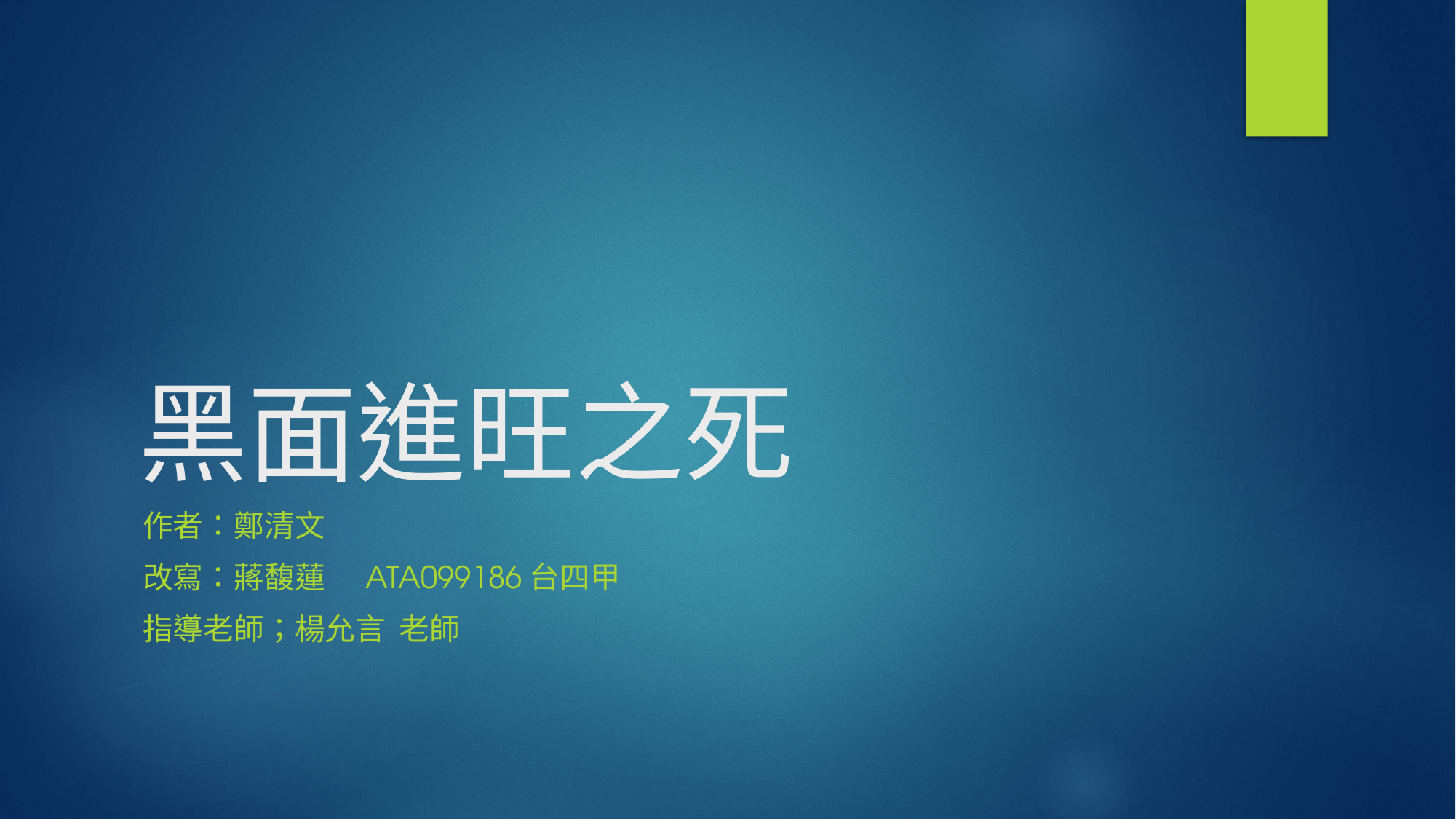

# 黑面進旺之死
作者：鄭清文
改寫：蔣馥蓮     ATA099186台四甲
指導老師；楊允言  老師